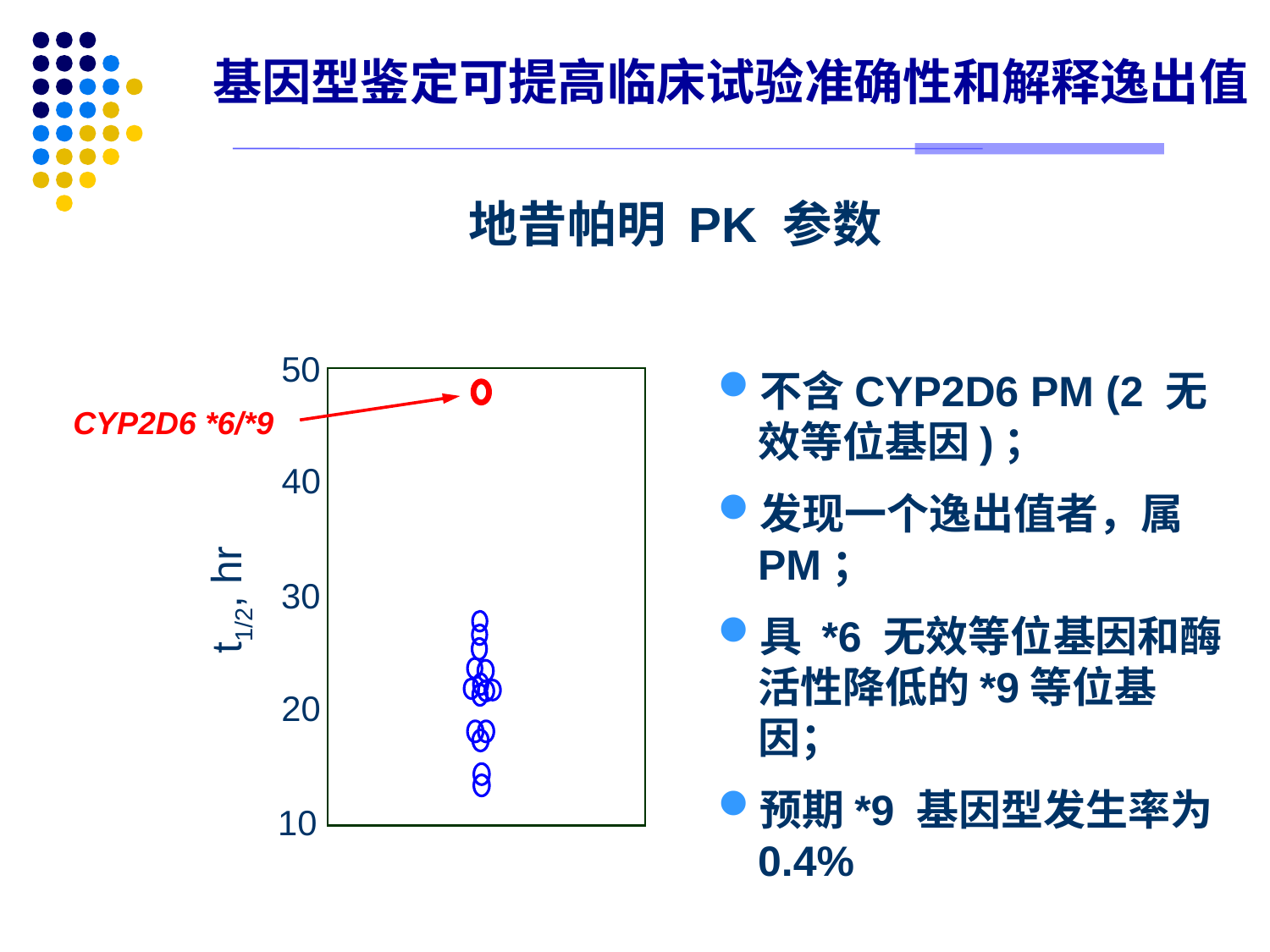

基因型鉴定可提高临床试验准确性和解释逸出值
# 地昔帕明 PK 参数

不含CYP2D6 PM (2 无效等位基因)；
发现一个逸出值者，属PM；
具 *6 无效等位基因和酶活性降低的*9等位基因；
预期*9 基因型发生率为0.4%
50

CYP2D6 *6/*9
40

30
t1/2, hr

20

10